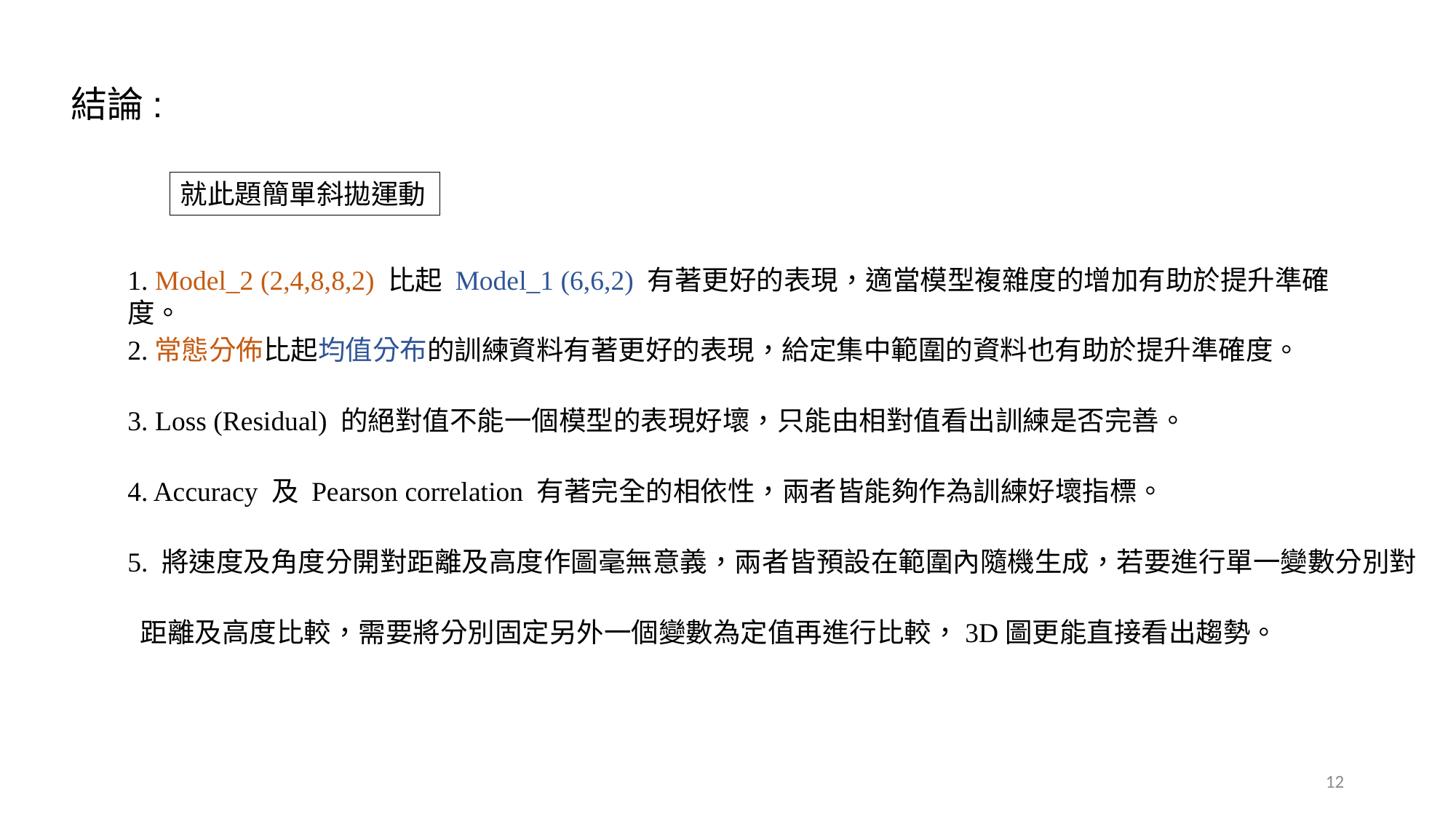

結論:
就此題簡單斜拋運動
1. Model_2 (2,4,8,8,2) 比起 Model_1 (6,6,2) 有著更好的表現，適當模型複雜度的增加有助於提升準確度。
2.常態分佈比起均值分布的訓練資料有著更好的表現，給定集中範圍的資料也有助於提升準確度。
3. Loss (Residual) 的絕對值不能一個模型的表現好壞，只能由相對值看出訓練是否完善。
4. Accuracy 及 Pearson correlation 有著完全的相依性，兩者皆能夠作為訓練好壞指標。
5. 將速度及角度分開對距離及高度作圖毫無意義，兩者皆預設在範圍內隨機生成，若要進行單一變數分別對
距離及高度比較，需要將分別固定另外一個變數為定值再進行比較，3D圖更能直接看出趨勢。
12